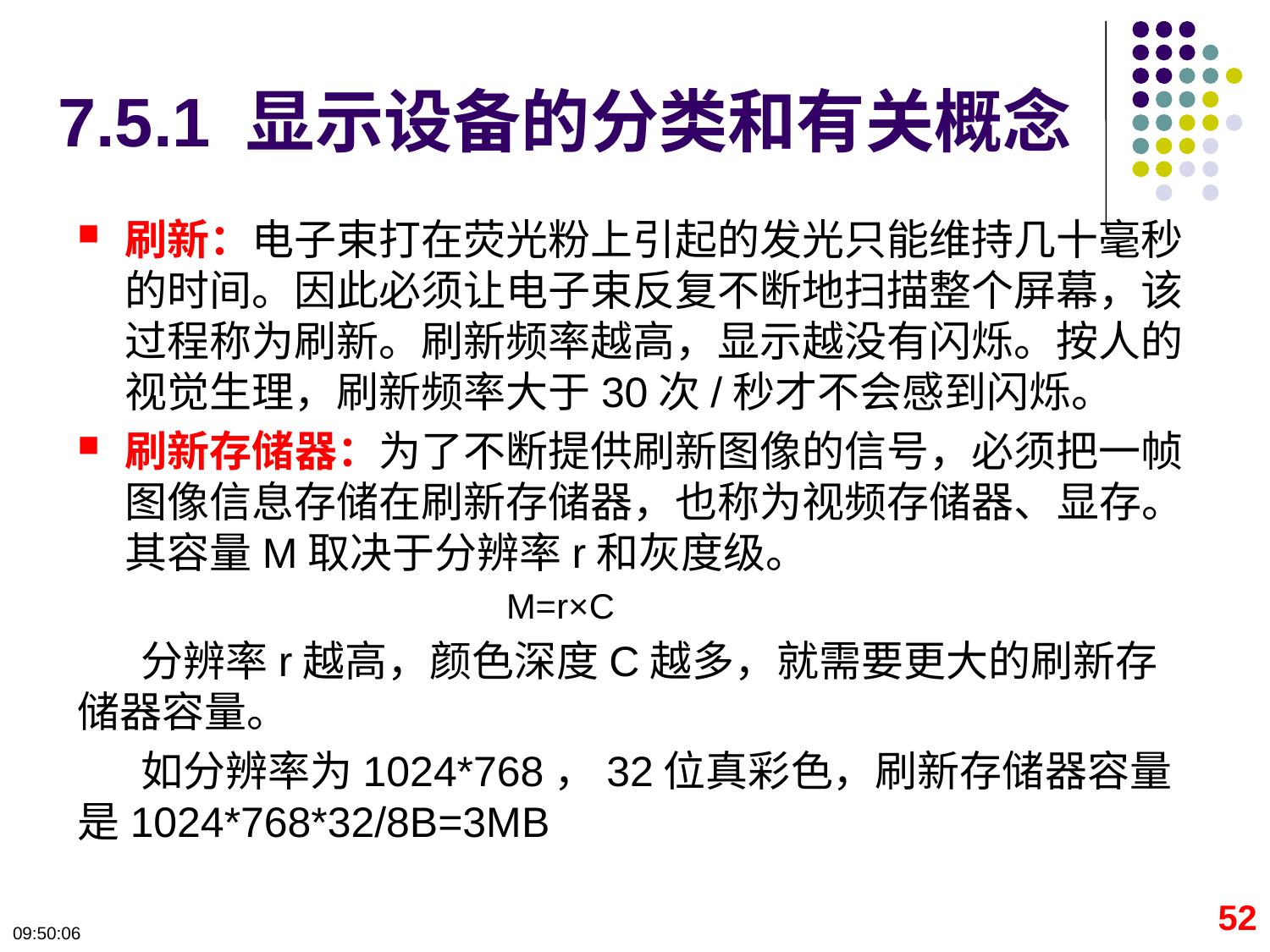

# 7.5.1 显示设备的分类和有关概念
刷新：电子束打在荧光粉上引起的发光只能维持几十毫秒的时间。因此必须让电子束反复不断地扫描整个屏幕，该过程称为刷新。刷新频率越高，显示越没有闪烁。按人的视觉生理，刷新频率大于30次/秒才不会感到闪烁。
刷新存储器：为了不断提供刷新图像的信号，必须把一帧图像信息存储在刷新存储器，也称为视频存储器、显存。其容量M取决于分辨率r和灰度级。
			M=r×C
分辨率r越高，颜色深度C越多，就需要更大的刷新存储器容量。
如分辨率为1024*768，32位真彩色，刷新存储器容量是1024*768*32/8B=3MB
52
09:50:06